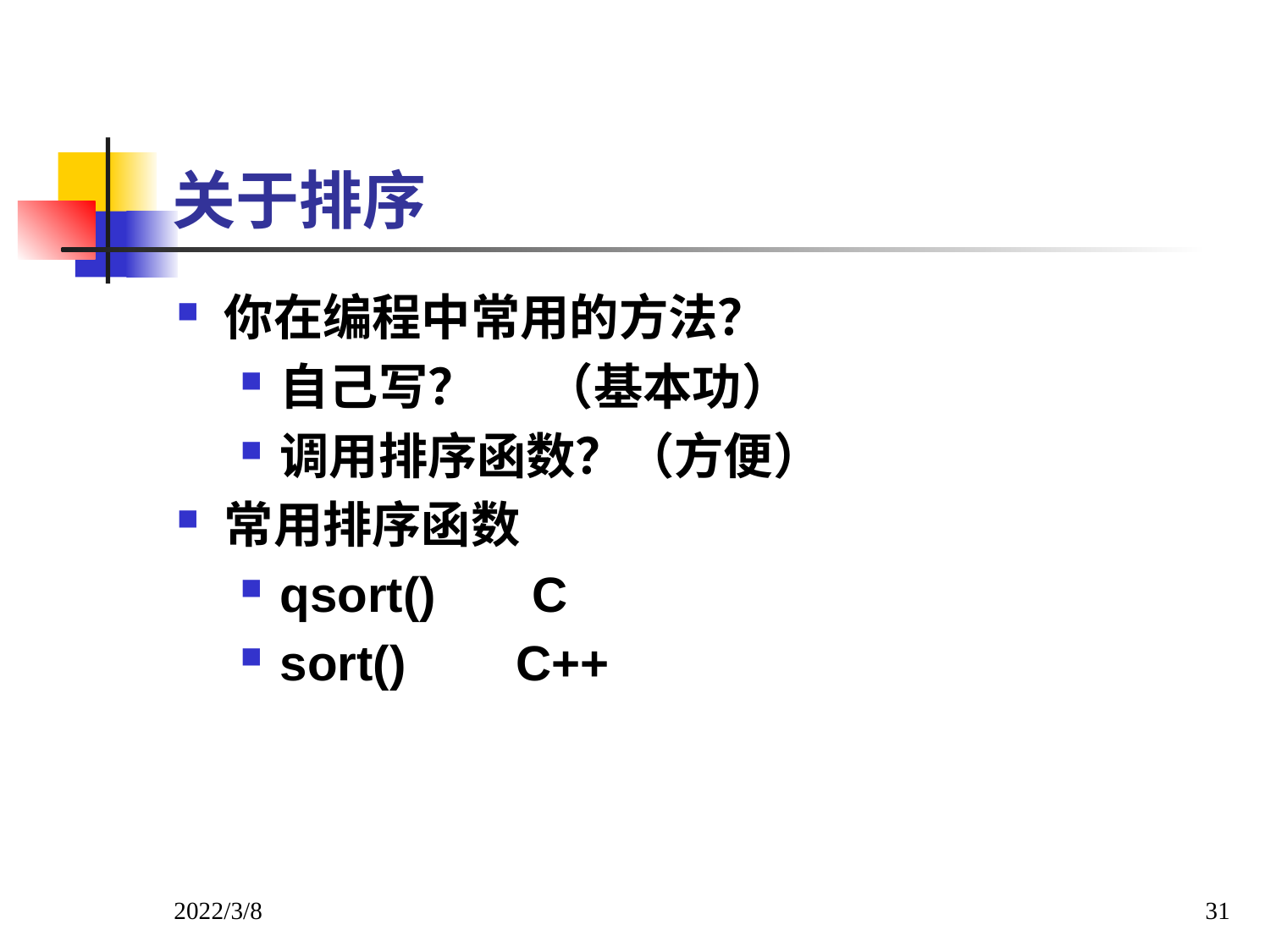

# 关于排序
你在编程中常用的方法？
自己写？      （基本功）
调用排序函数？（方便）
常用排序函数
qsort()       C
sort()        C++
2022/3/8
31